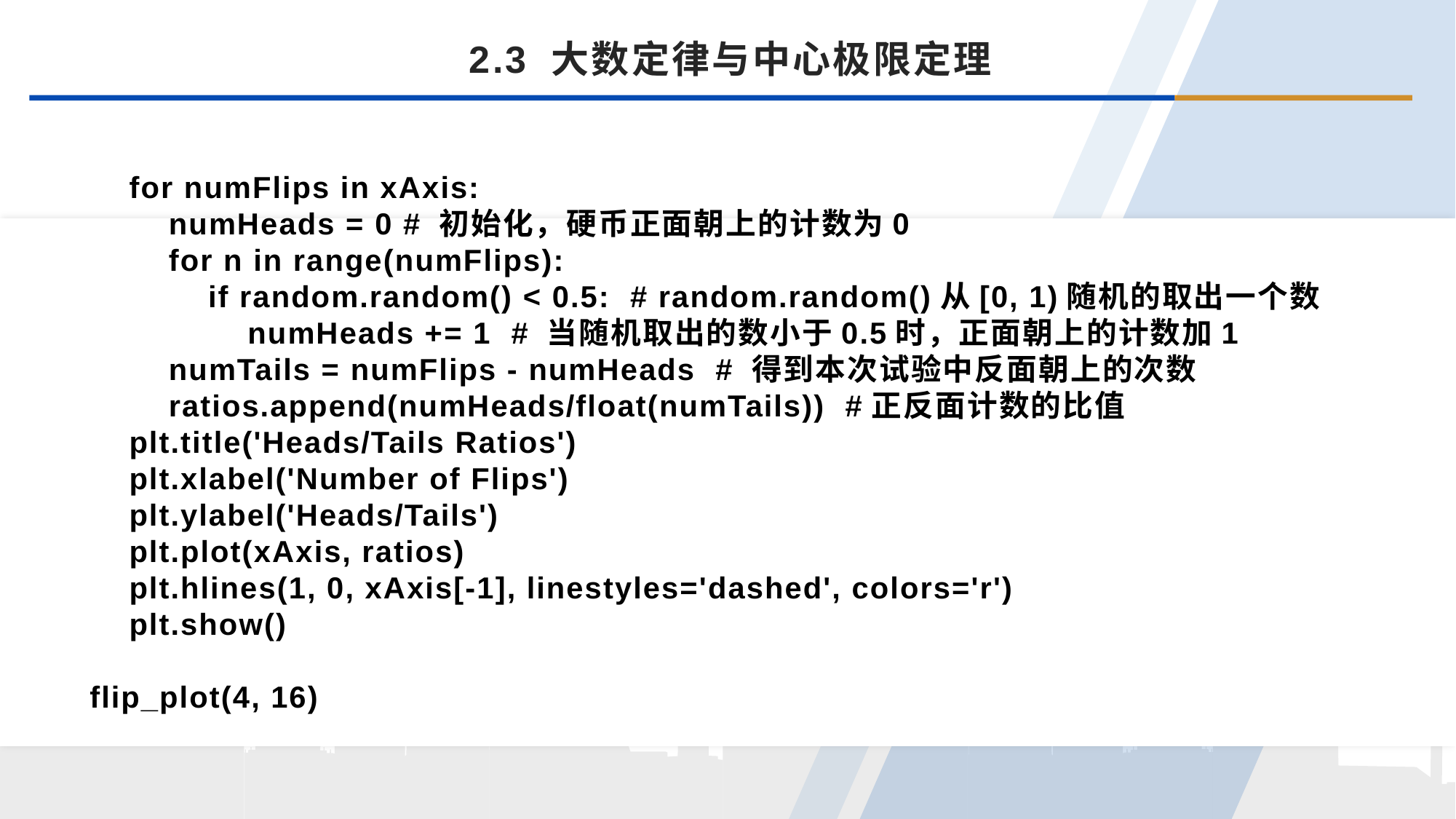

2.3 大数定律与中心极限定理
    for numFlips in xAxis:
        numHeads = 0 # 初始化，硬币正面朝上的计数为0
        for n in range(numFlips):
            if random.random() < 0.5:  # random.random()从[0, 1)随机的取出一个数
                numHeads += 1  # 当随机取出的数小于0.5时，正面朝上的计数加1
        numTails = numFlips - numHeads  # 得到本次试验中反面朝上的次数
        ratios.append(numHeads/float(numTails))  #正反面计数的比值
    plt.title('Heads/Tails Ratios')
    plt.xlabel('Number of Flips')
    plt.ylabel('Heads/Tails')
    plt.plot(xAxis, ratios)
    plt.hlines(1, 0, xAxis[-1], linestyles='dashed', colors='r')
    plt.show()

flip_plot(4, 16)